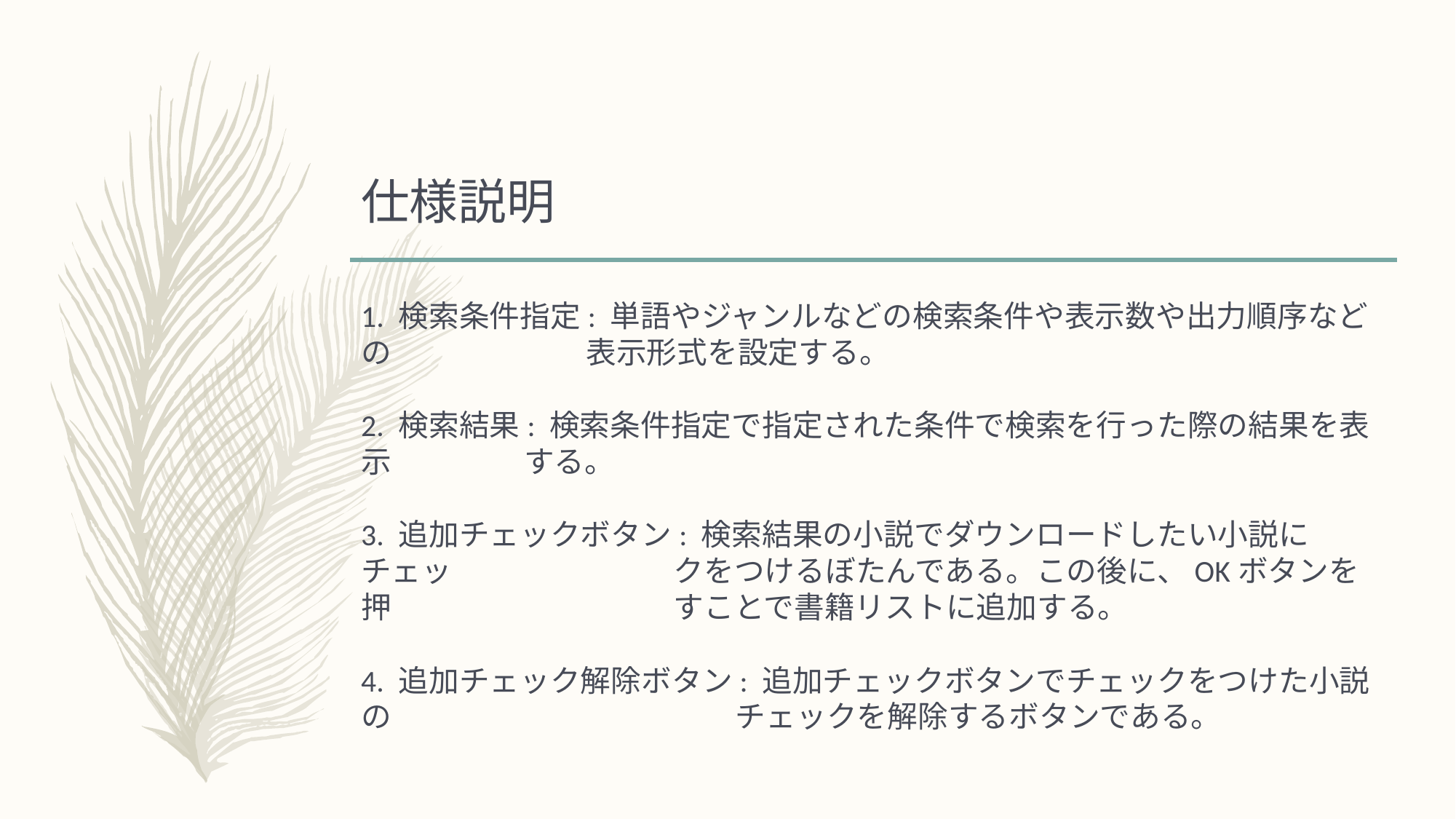

# 仕様説明
1. 検索条件指定: 単語やジャンルなどの検索条件や表示数や出力順序などの		 表示形式を設定する。

2. 検索結果: 検索条件指定で指定された条件で検索を行った際の結果を表示	        する。

3. 追加チェックボタン: 検索結果の小説でダウンロードしたい小説にチェッ		              クをつけるぼたんである。この後に、OKボタンを押		              すことで書籍リストに追加する。

4. 追加チェック解除ボタン: 追加チェックボタンでチェックをつけた小説の			       チェックを解除するボタンである。